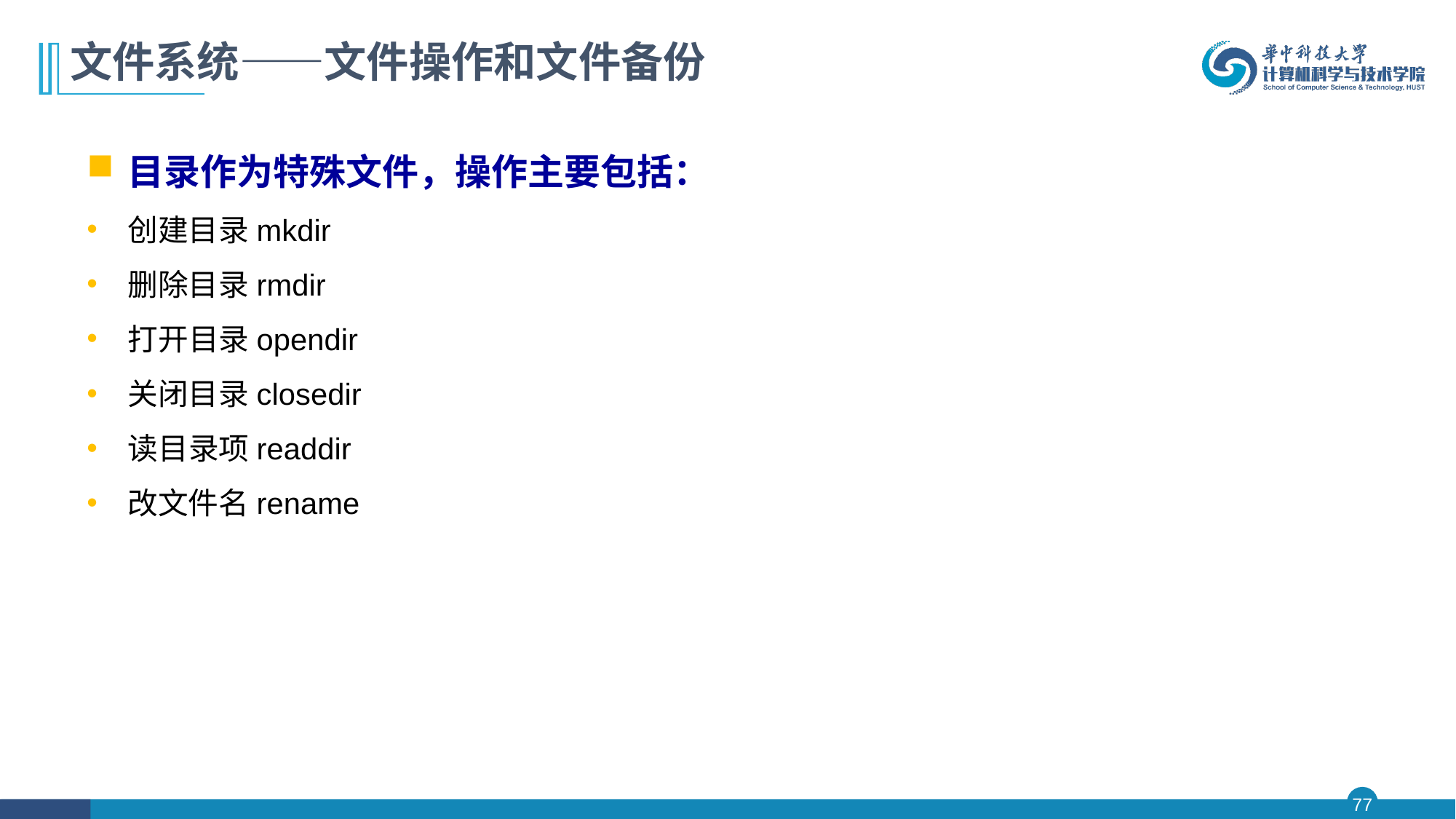

# 文件系统——文件操作和文件备份
目录作为特殊文件，操作主要包括：
创建目录mkdir
删除目录rmdir
打开目录opendir
关闭目录closedir
读目录项readdir
改文件名rename